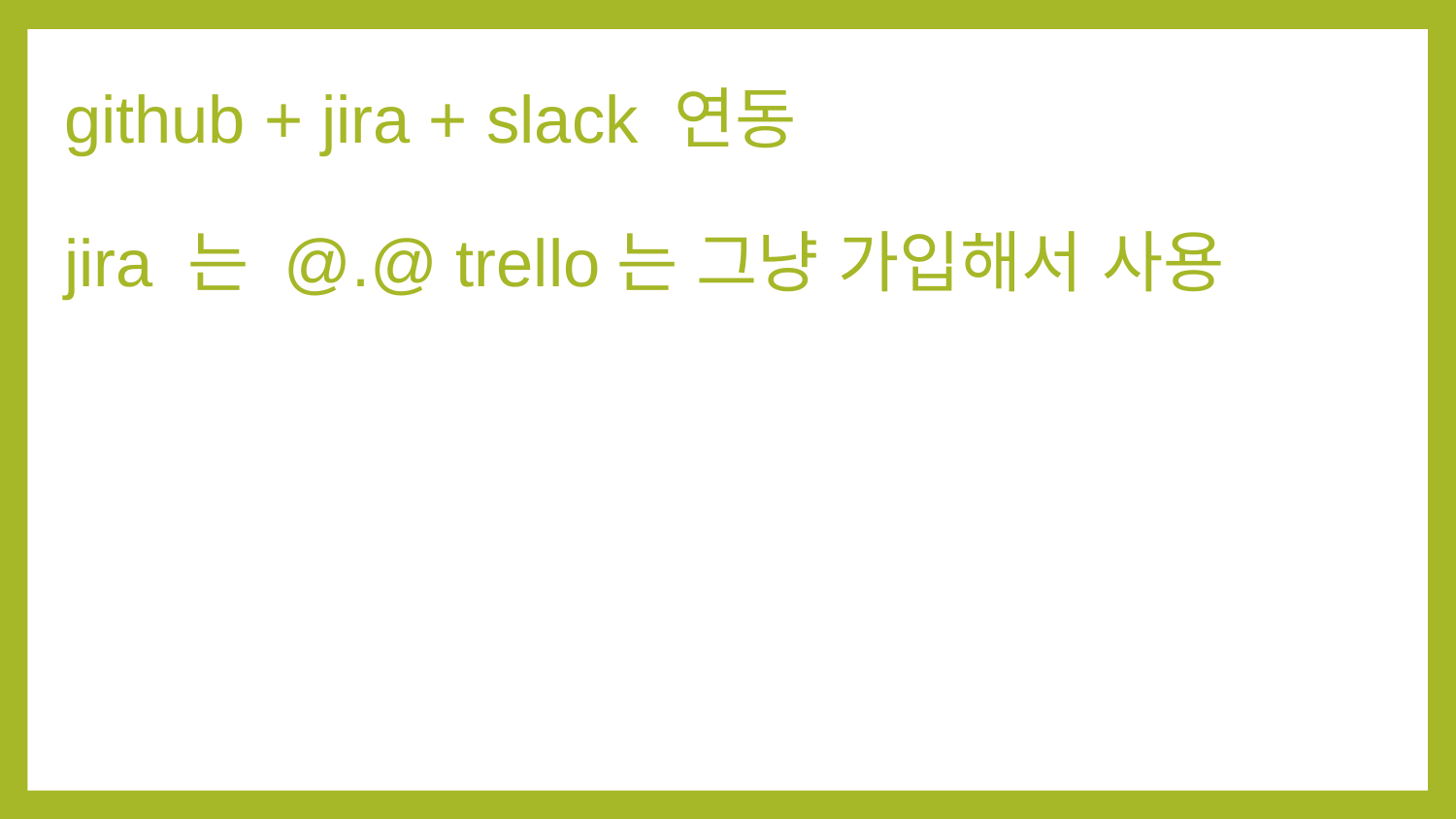

# github + jira + slack 연동 jira 는 @.@ trello는 그냥 가입해서 사용